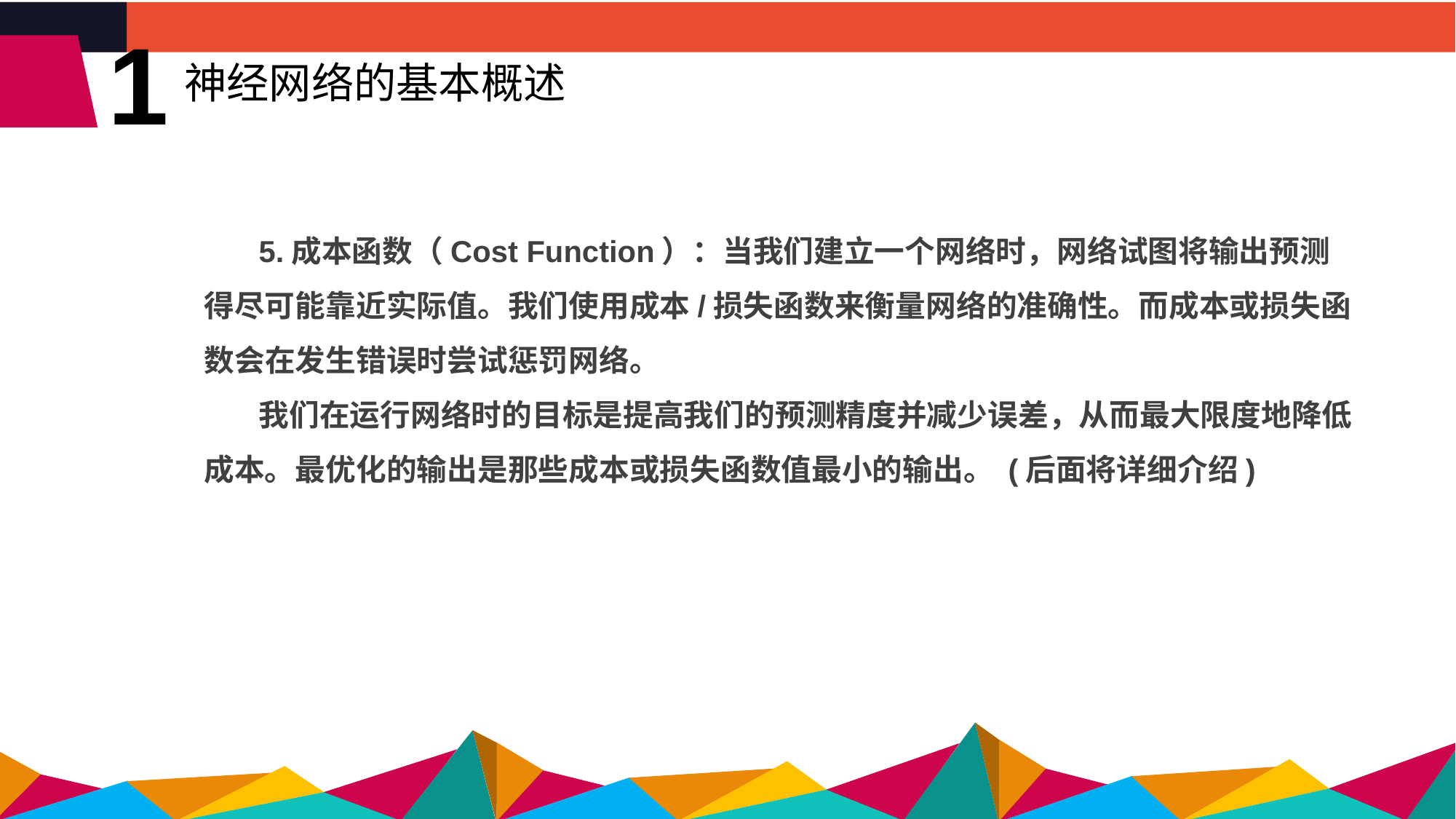

1

神经网络的基本概述
5.成本函数（Cost Function）：当我们建立一个网络时，网络试图将输出预测得尽可能靠近实际值。我们使用成本/损失函数来衡量网络的准确性。而成本或损失函数会在发生错误时尝试惩罚网络。
我们在运行网络时的目标是提高我们的预测精度并减少误差，从而最大限度地降低成本。最优化的输出是那些成本或损失函数值最小的输出。 (后面将详细介绍)